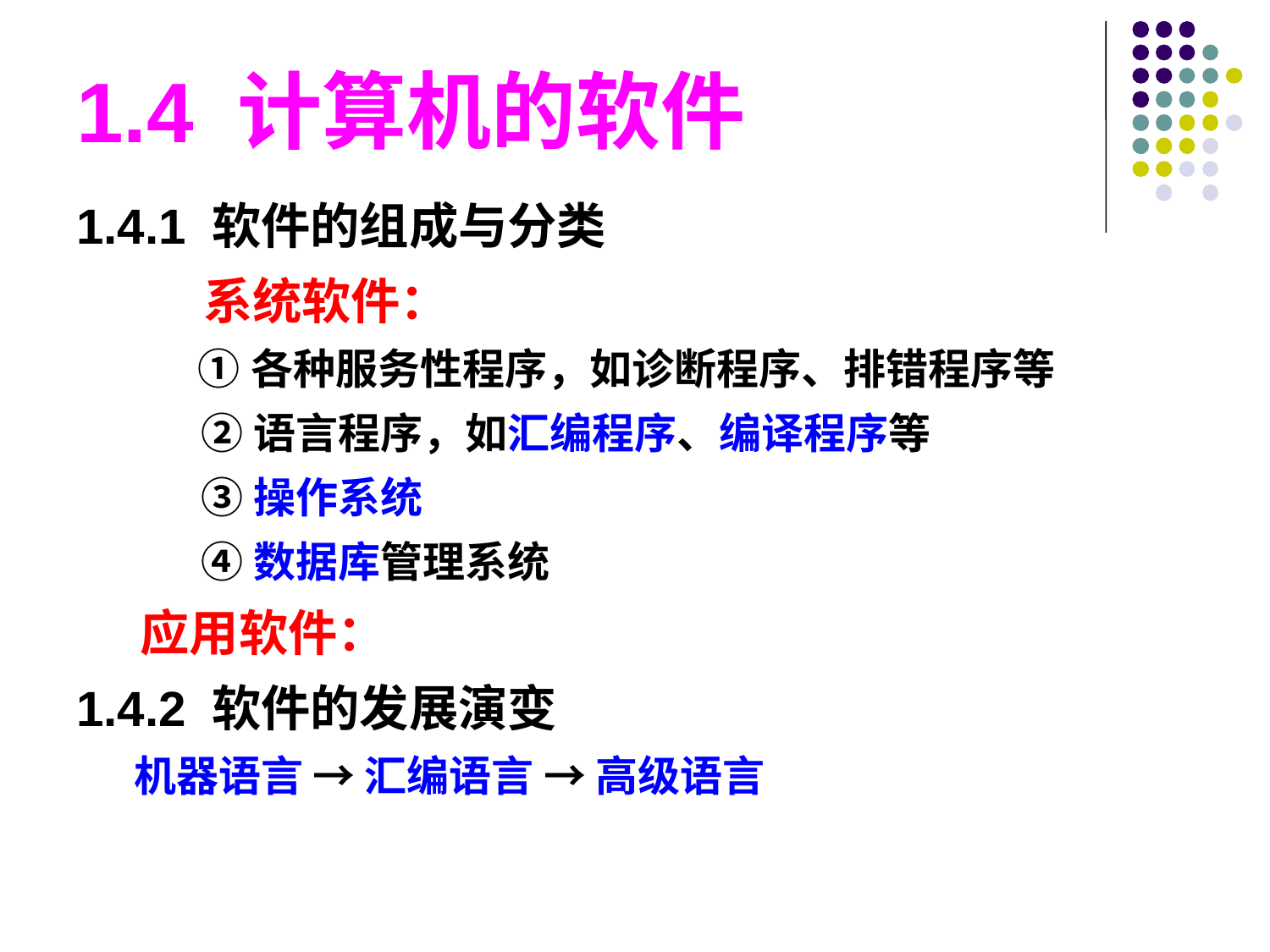

1.4 计算机的软件
1.4.1 软件的组成与分类
	系统软件：
   ①各种服务性程序，如诊断程序、排错程序等
   ②语言程序，如汇编程序、编译程序等
   ③操作系统
   ④数据库管理系统
     应用软件：
1.4.2 软件的发展演变
     机器语言 → 汇编语言 → 高级语言
#
22